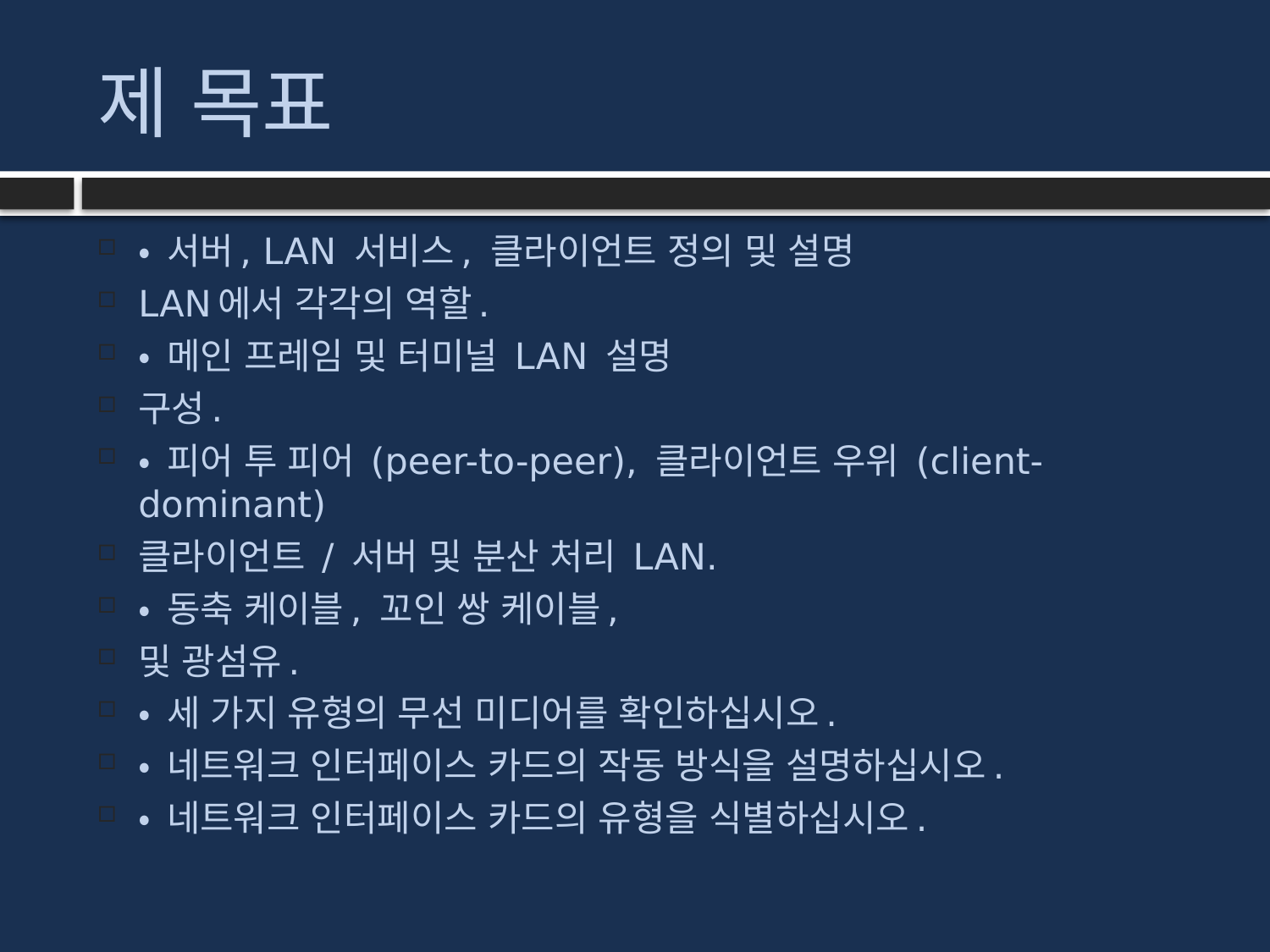

# 제 목표
• 서버, LAN 서비스, 클라이언트 정의 및 설명
LAN에서 각각의 역할.
• 메인 프레임 및 터미널 LAN 설명
구성.
• 피어 투 피어 (peer-to-peer), 클라이언트 우위 (client-dominant)
클라이언트 / 서버 및 분산 처리 LAN.
• 동축 케이블, 꼬인 쌍 케이블,
및 광섬유.
• 세 가지 유형의 무선 미디어를 확인하십시오.
• 네트워크 인터페이스 카드의 작동 방식을 설명하십시오.
• 네트워크 인터페이스 카드의 유형을 식별하십시오.